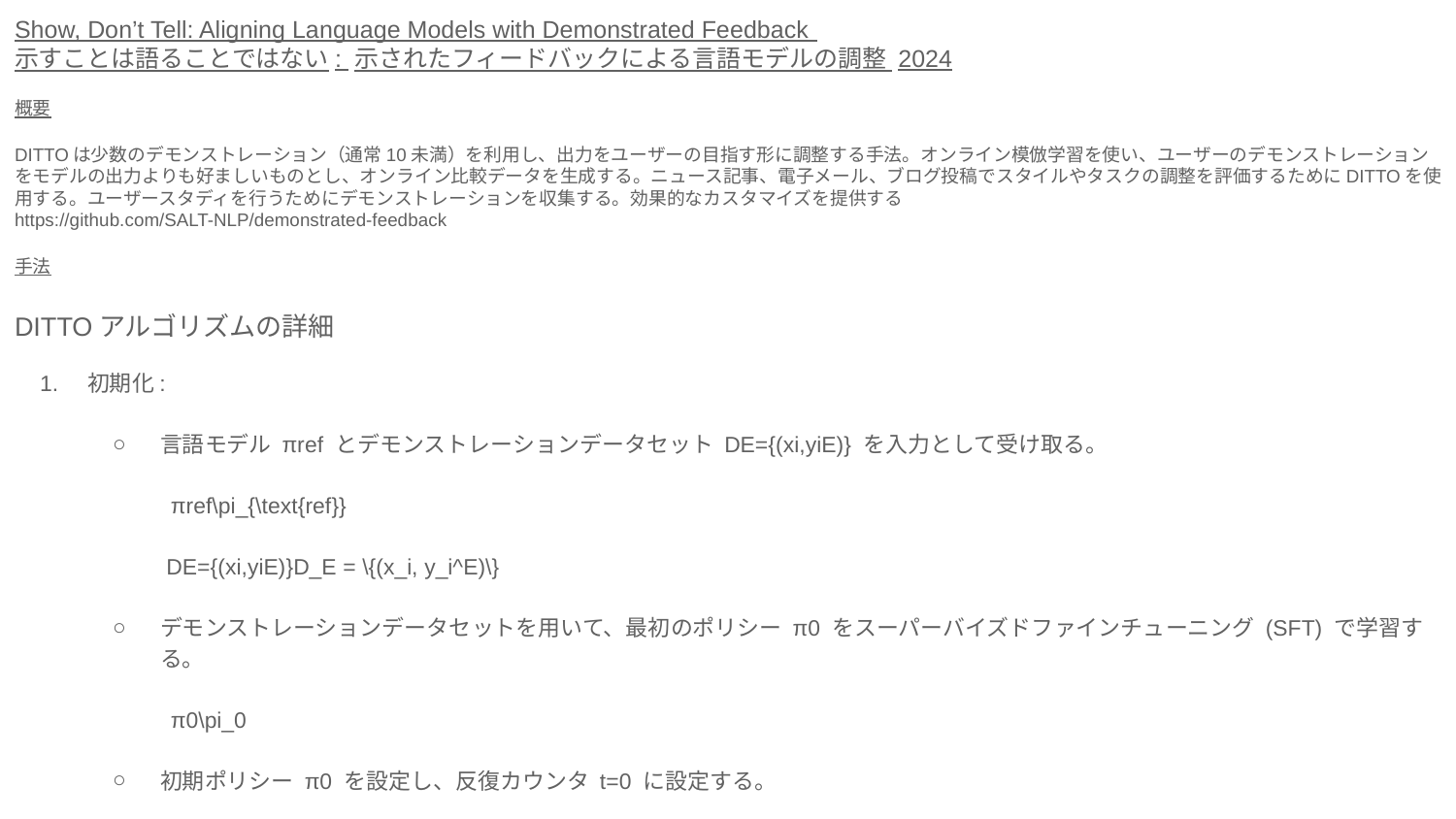

Show, Don’t Tell: Aligning Language Models with Demonstrated Feedback
示すことは語ることではない: 示されたフィードバックによる言語モデルの調整 2024
概要
DITTOは少数のデモンストレーション（通常10未満）を利用し、出力をユーザーの目指す形に調整する手法。オンライン模倣学習を使い、ユーザーのデモンストレーションをモデルの出力よりも好ましいものとし、オンライン比較データを生成する。ニュース記事、電子メール、ブログ投稿でスタイルやタスクの調整を評価するためにDITTOを使用する。ユーザースタディを行うためにデモンストレーションを収集する。効果的なカスタマイズを提供する
https://github.com/SALT-NLP/demonstrated-feedback
手法
DITTOアルゴリズムの詳細
初期化:
言語モデル πref とデモンストレーションデータセット DE={(xi,yiE)} を入力として受け取る。
 πref\pi_{\text{ref}}
 DE={(xi,yiE)}D_E = \{(x_i, y_i^E)\}
デモンストレーションデータセットを用いて、最初のポリシー π0 をスーパーバイズドファインチューニング (SFT) で学習する。
 π0\pi_0
初期ポリシー π0 を設定し、反復カウンタ t=0 に設定する。
 π0\pi_0
 t=0t = 0
比較データの生成:
各反復 t において、次の手順を実行する：
 tt
現在のポリシー πt から各デモンストレーションのプロンプト xi に対して M 個のサンプル yj∼πt(⋅∣xi) を生成し、データセット Dt を作成する。
 πt\pi_t
 xix_i
 MM
 yj∼πt(⋅∣xi)y_j \sim \pi_t(\cdot | x_i)
 DtD_t
デモンストレーションデータセット DE を好ましいものとして、比較データセット Dt と比較するデータペア (x,yE,yt) を生成する。
 DED_E
 DtD_t
 (x,yE,yt)(x, y^E, y^t)
ランキングの生成:
デモンストレーションデータセット DE とすべての過去のポリシーデータセット Dt−1,Dt−2,…,D0 との間で、比較データペアを生成する。
 DED_E
 Dt−1,Dt−2,…,D0D_{t-1}, D_{t-2}, \ldots, D_0
比較ペア (x,yE,yt−i) を生成し、デモンストレーションデータセットが好ましいものとする。
 (x,yE,yt−i)(x, y^E, y^{t-i})
ポリシーの更新:
生成された比較データペア (x,yE,yt) を用いて、DPO（Direct Preference Optimization）の損失関数を最適化する： LDPO(π,D)=−E(x,yw,yl)∼D[logσ(αlogπref(yw∣x)π(yw∣x)−αlogπref(yl∣x)π(yl∣x))]
 (x,yE,yt)(x, y^E, y^t)
 LDPO(π,D)=−E(x,yw,yl)∼D[log⁡σ(αlog⁡π(yw∣x)πref(yw∣x)−αlog⁡π(yl∣x)πref(yl∣x))]L_{\text{DPO}}(\pi, D) = -E_{(x,y^w,y^l) \sim D} \left[ \log \sigma \left( \alpha \log \frac{\pi(y^w|x)}{\pi_{\text{ref}}(y^w|x)} - \alpha \log \frac{\pi(y^l|x)}{\pi_{\text{ref}}(y^l|x)} \right) \right]
ここで、勝者のサンプル yw は好ましいものとされ、敗者のサンプル yl は好ましくないものとされる。
 ywy^w
 yly^l
反復の終了:
ポリシー πt を更新し、新しいポリシー πt+1 を取得する。
 πt\pi_t
 πt+1\pi_{t+1}
反復カウンタを更新する t=t+1。
 t=t+1t = t + 1
所望の収束基準が満たされるまでステップ2～5を繰り返す。

アルゴリズムの手順
入力: LLM πref、デモンストレーション DE、サンプルサイズ M、サンプル頻度 K
 πref\pi_{\text{ref}}
 DED_E
 MM
 KK
初期化:
π0←SFT(πref,DE)\pi_0 \leftarrow \text{SFT}(\pi_{\text{ref}}, D_E)π0←SFT(πref,DE)
t=0t = 0t=0
反復処理:
生成: 各 xi に対して M 個のサンプル yj∼πt(⋅∣xi) を生成し Dt を作成
 xix_i
 MM
 yj∼πt(⋅∣xi)y_j \sim \pi_t(\cdot | x_i)
 DtD_t
比較: デモンストレーション DE とサンプル Dt を比較しデータペア (x,yE,yt) を生成
 DED_E
 DtD_t
 (x,yE,yt)(x, y^E, y^t)
ランキング: DE とすべての過去データセット Dt−1,Dt−2,…,D0 との比較ペアを生成
 DED_E
 Dt−1,Dt−2,…,D0D_{t-1}, D_{t-2}, \ldots, D_0
更新: DPOを使用してポリシー πt を更新し新しいポリシー πt+1 を取得
 πt\pi_t
 πt+1\pi_{t+1}
次反復: t=t+1
 t=t+1t = t + 1
終了条件を確認し反復終了
使用用途
ニュース記事、電子メール、ブログ投稿など、特定のスタイルやタスクに言語モデルを適応させる。
パーソナライズされた文章生成、特定のユーザーの好みに合わせたテキスト生成。
次に読むべき論文
Training language models to follow instructions with human feedback - Ouyang et al.
Better-than-demonstrator imitation learning via automatically-ranked demonstrations - Brown et al.
From r to q∗: Your language model is secretly a q-function - Rafailov et al.